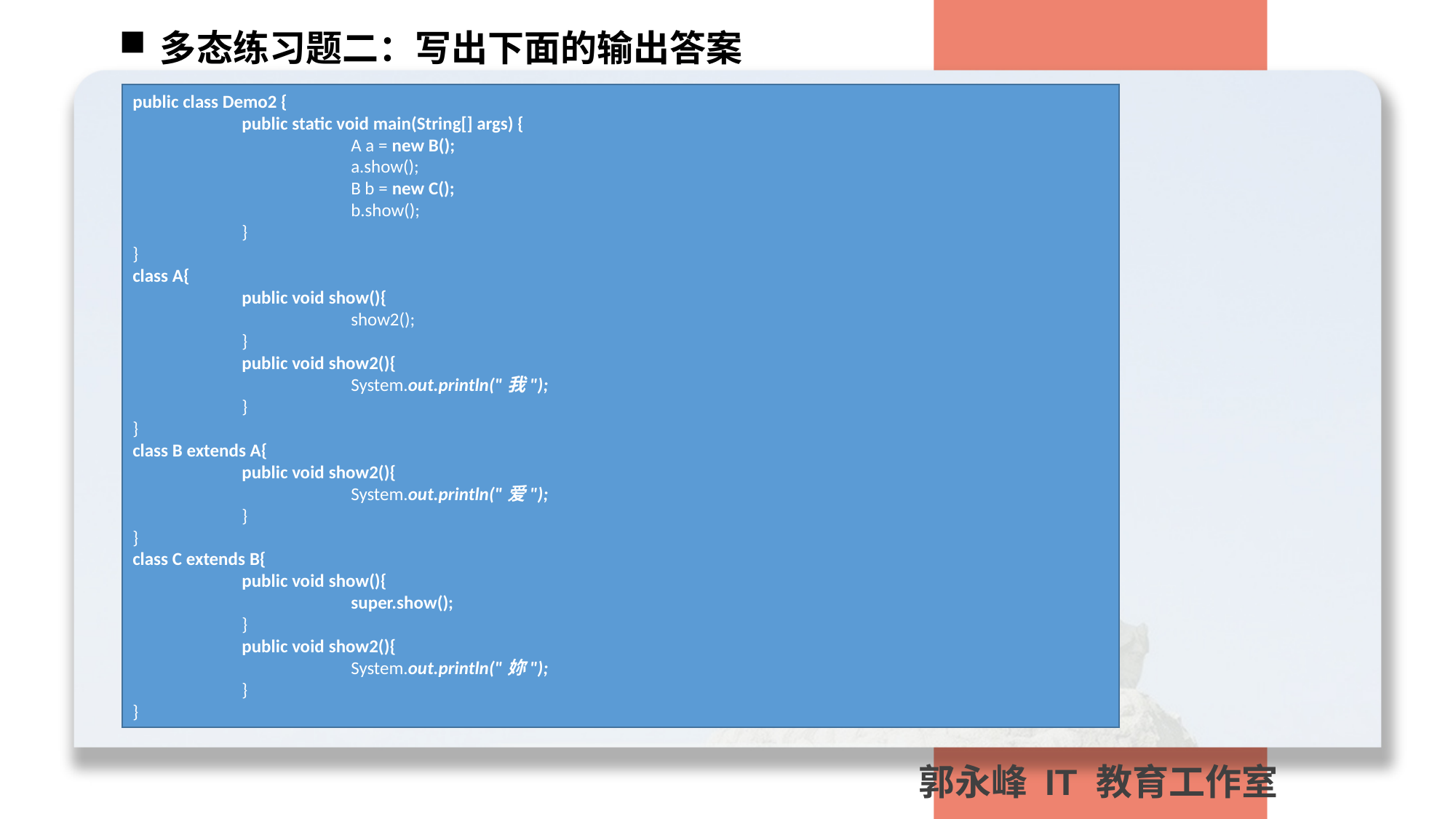

多态练习题二：写出下面的输出答案
public class Demo2 {
	public static void main(String[] args) {
		A a = new B();
		a.show();
		B b = new C();
		b.show();
	}
}
class A{
	public void show(){
		show2();
	}
	public void show2(){
		System.out.println("我");
	}
}
class B extends A{
	public void show2(){
		System.out.println("爱");
	}
}
class C extends B{
	public void show(){
		super.show();
	}
	public void show2(){
		System.out.println("妳");
	}
}